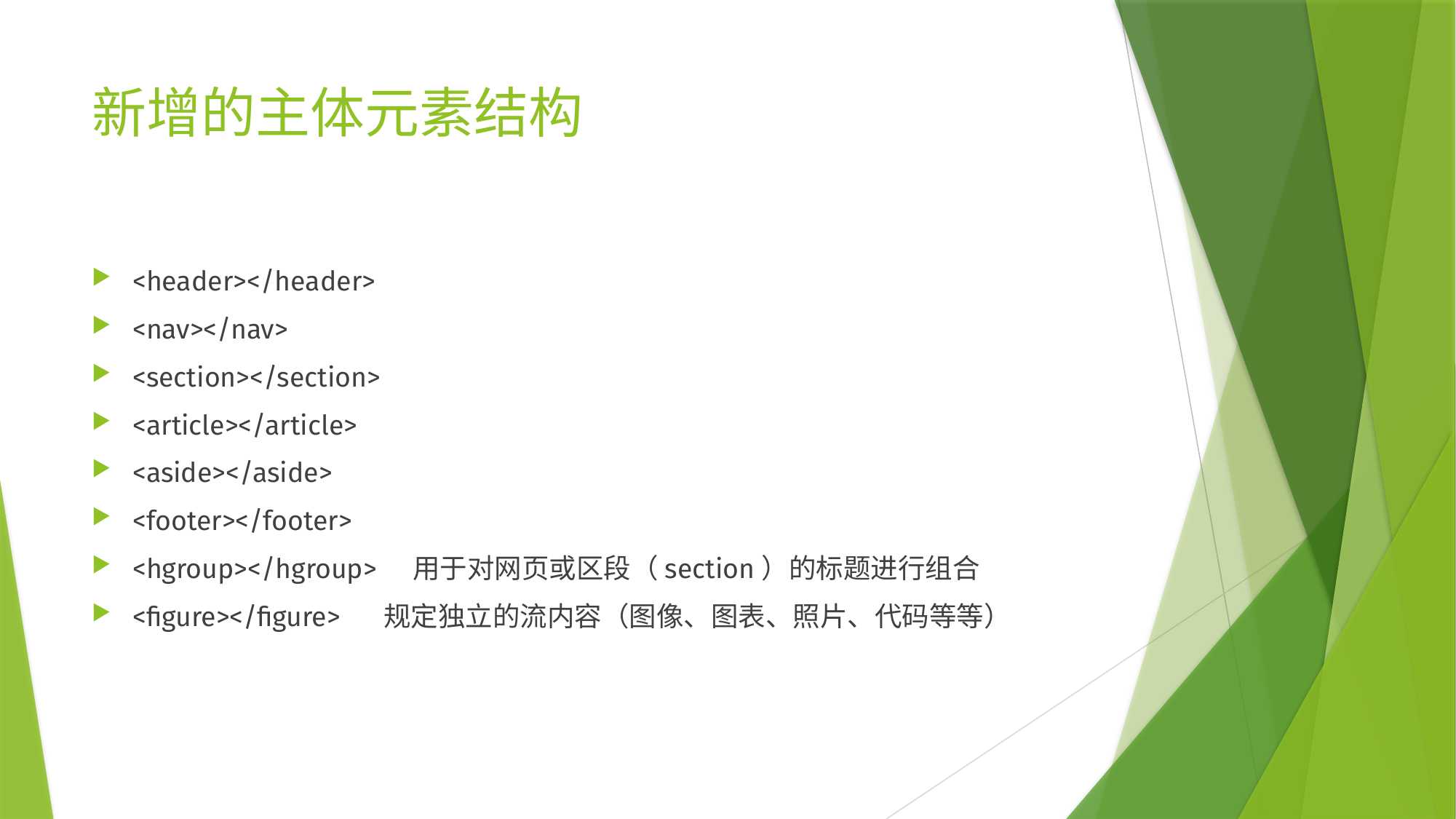

# 新增的主体元素结构
<header></header>
<nav></nav>
<section></section>
<article></article>
<aside></aside>
<footer></footer>
<hgroup></hgroup>    用于对网页或区段（section）的标题进行组合
<figure></figure>     规定独立的流内容（图像、图表、照片、代码等等）